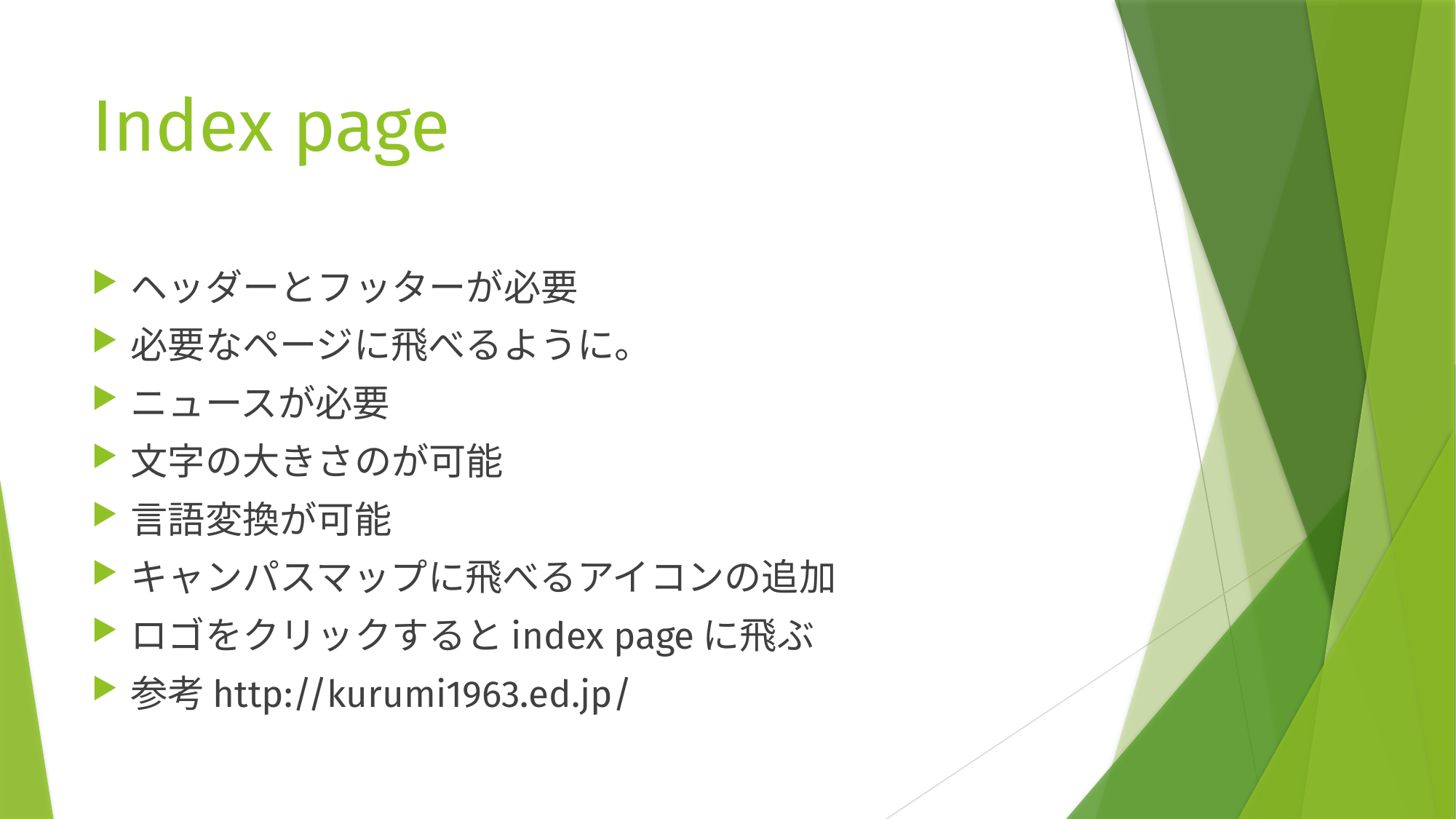

# Index page
ヘッダーとフッターが必要
必要なページに飛べるように。
ニュースが必要
文字の大きさのが可能
言語変換が可能
キャンパスマップに飛べるアイコンの追加
ロゴをクリックするとindex pageに飛ぶ
参考http://kurumi1963.ed.jp/